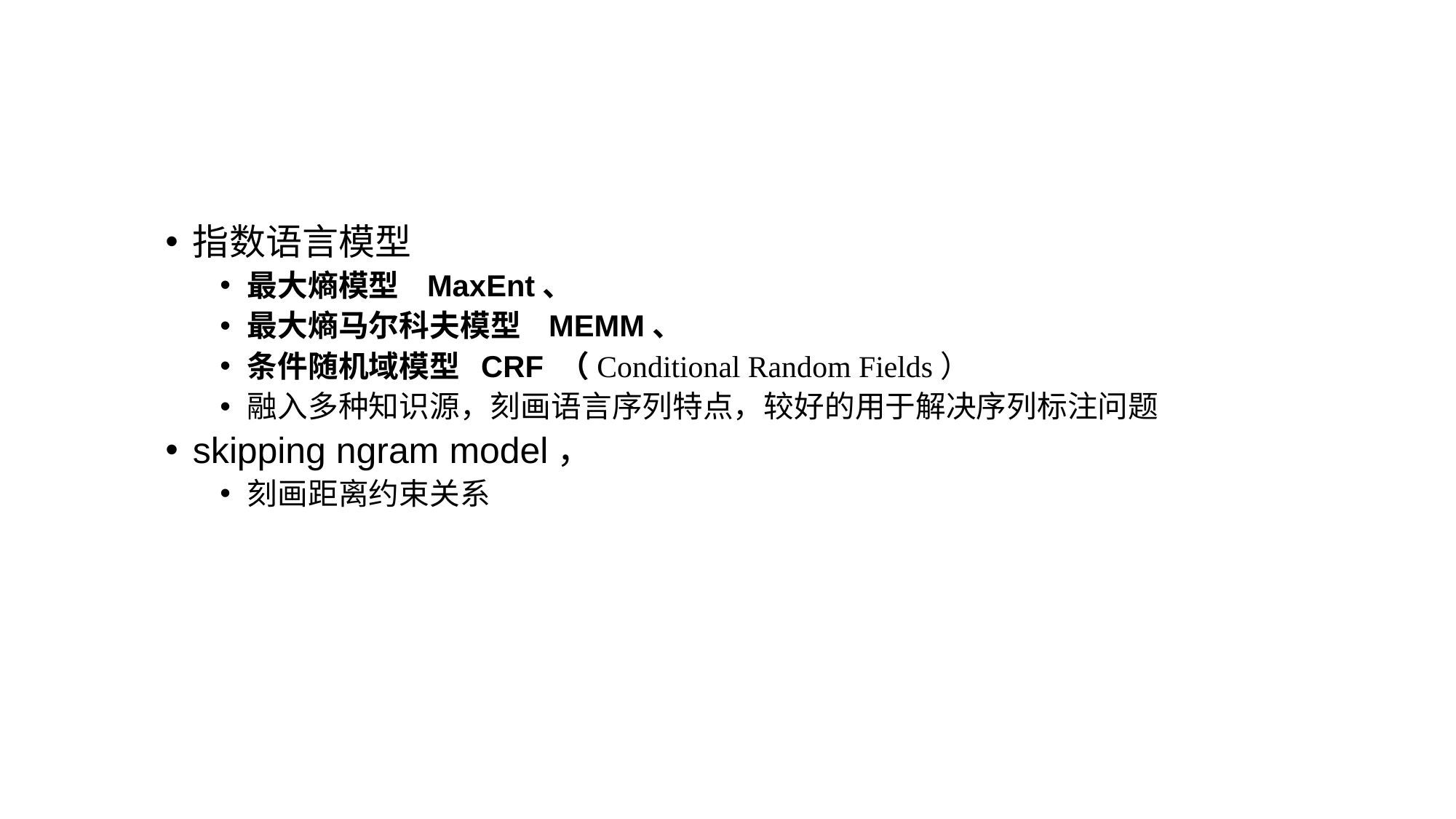

#
指数语言模型
最大熵模型   MaxEnt、
最大熵马尔科夫模型   MEMM、
条件随机域模型  CRF （Conditional Random Fields）
融入多种知识源，刻画语言序列特点，较好的用于解决序列标注问题
skipping ngram model，
刻画距离约束关系